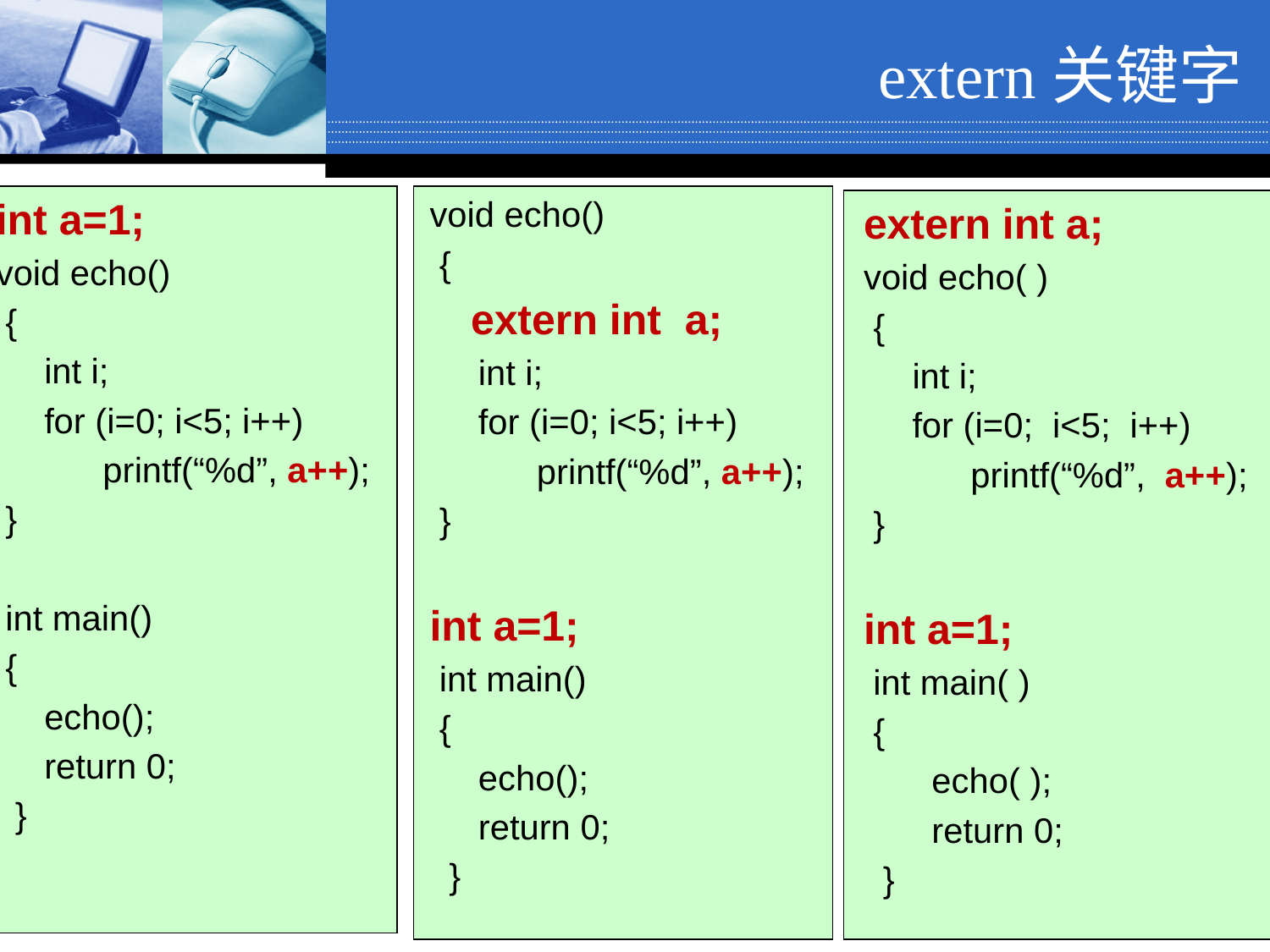

extern关键字
int a=1;
void echo()
 {
     int i;
     for (i=0; i<5; i++)
           printf(“%d”, a++);
 }

 int main()
 {
     echo();
     return 0;
  }
void echo()
 {
    extern int  a;
     int i;
     for (i=0; i<5; i++)
           printf(“%d”, a++);
 }

int a=1;
 int main()
 {
     echo();
     return 0;
  }
extern int a;
void echo( )
 {
     int i;
     for (i=0;  i<5;  i++)
           printf(“%d”,  a++);
 }

int a=1;
 int main( )
 {
       echo( );
       return 0;
  }